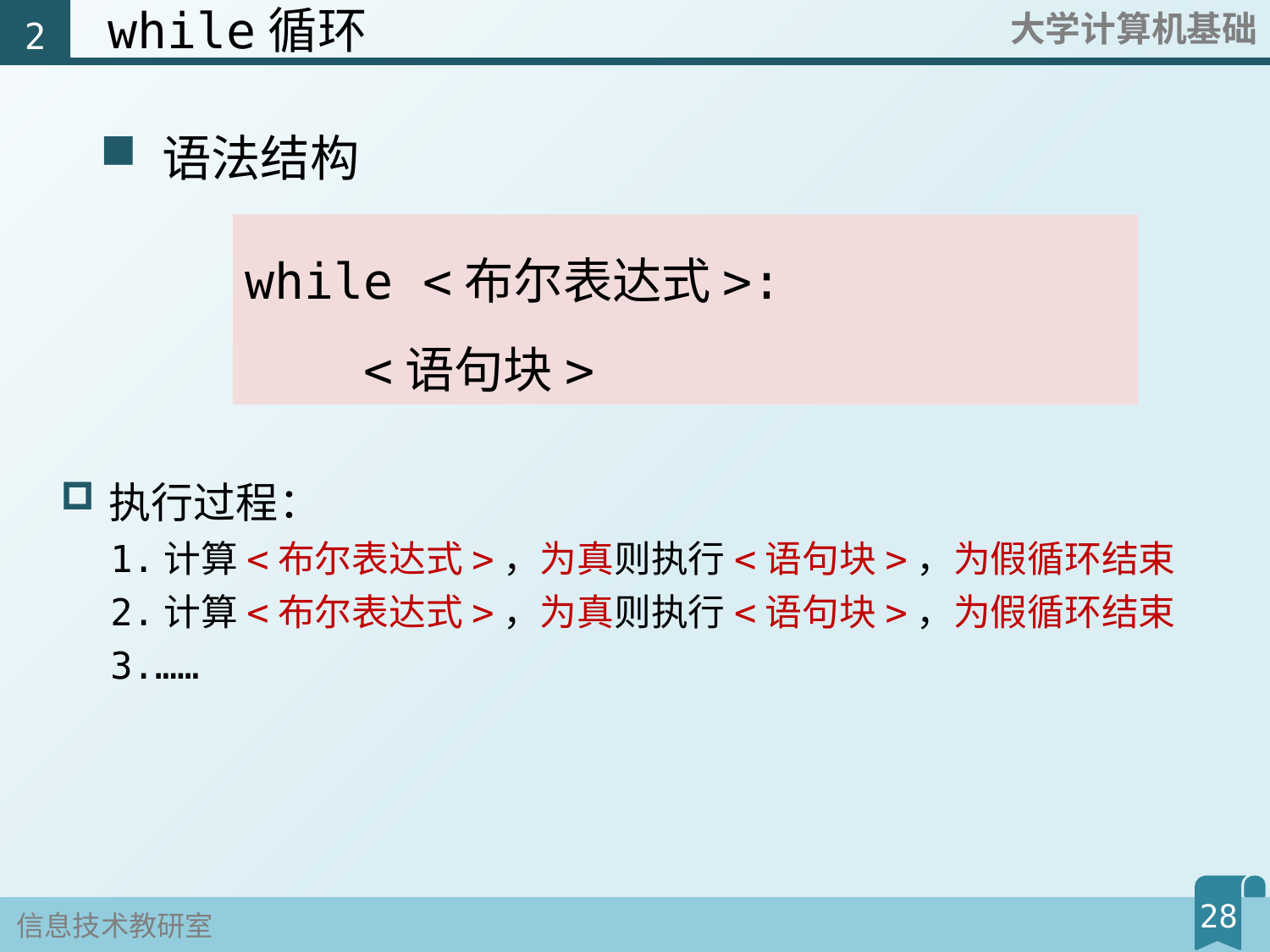

2
# while循环
语法结构
while <布尔表达式>:
    <语句块>
执行过程：
1.计算<布尔表达式>，为真则执行<语句块>，为假循环结束
2.计算<布尔表达式>，为真则执行<语句块>，为假循环结束
3.……
28